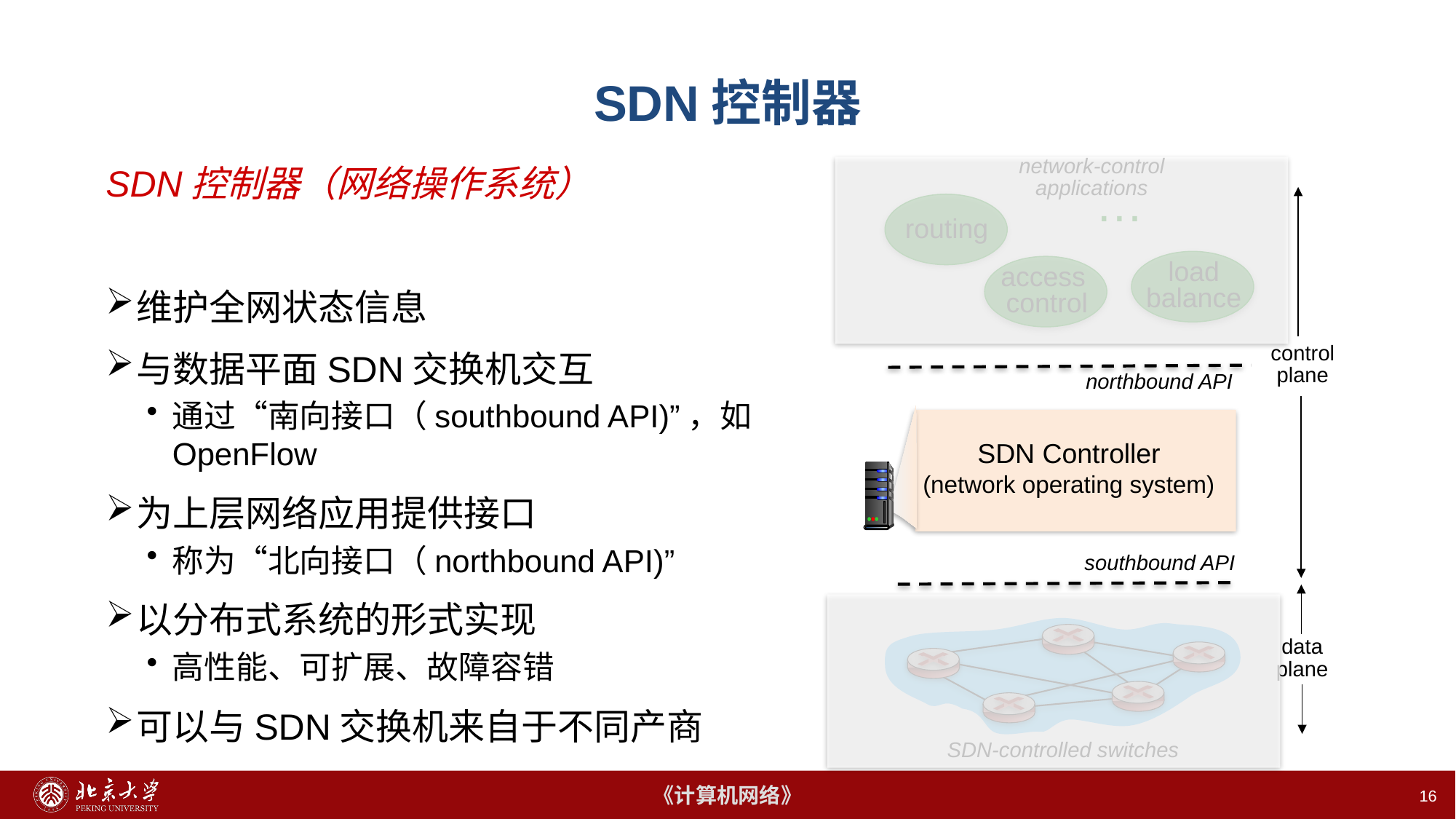

# SDN控制器
network-control applications
…

routing

load
balance

access
control
control
plane
northbound API

SDN Controller
(network operating system)

southbound API

data
plane
SDN-controlled switches
SDN控制器（网络操作系统）

维护全网状态信息
与数据平面SDN交换机交互
通过“南向接口（southbound API)”，如OpenFlow
为上层网络应用提供接口
称为“北向接口（northbound API)”
以分布式系统的形式实现
高性能、可扩展、故障容错
可以与SDN交换机来自于不同产商

16